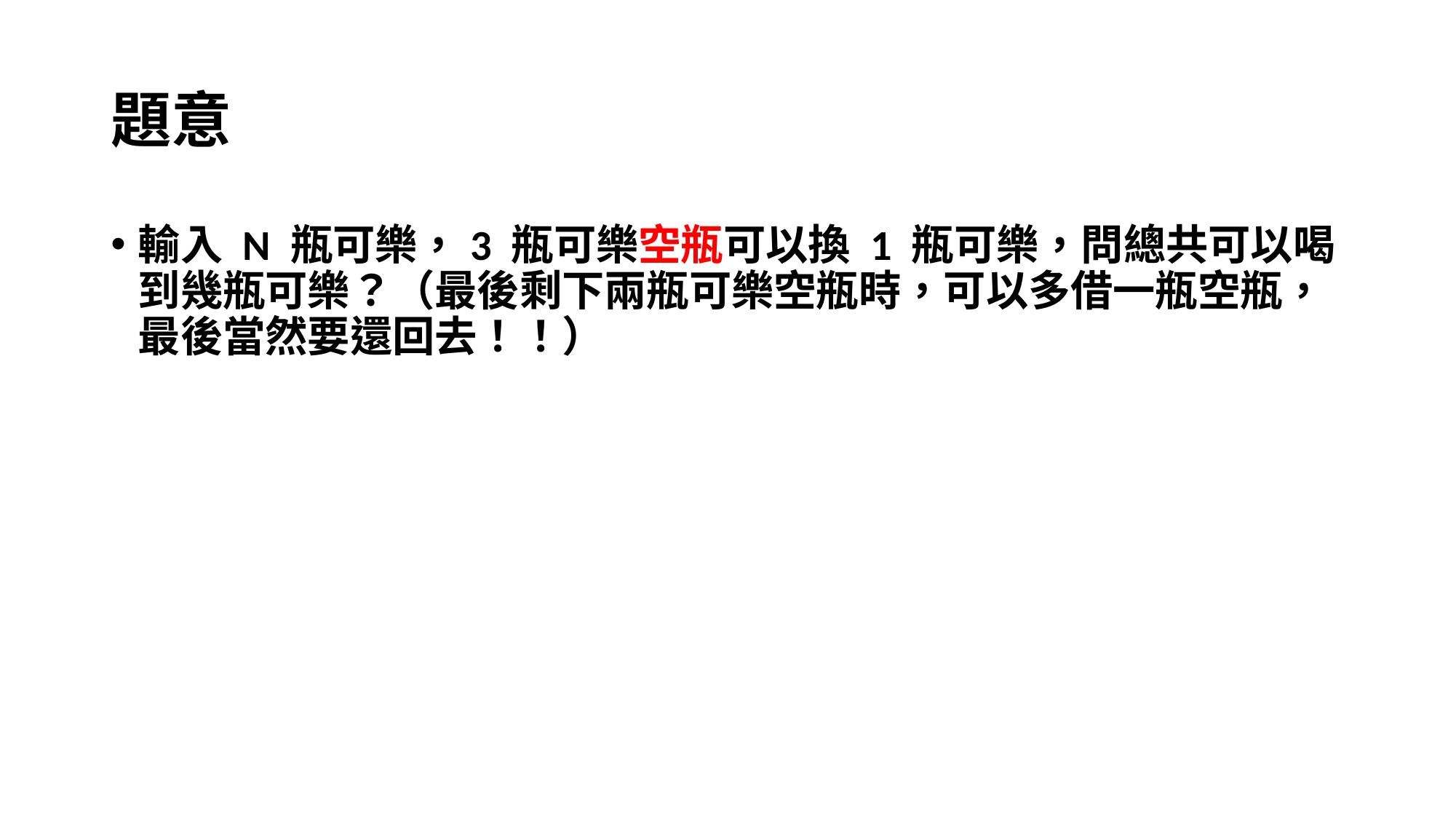

# 題意
輸入 N 瓶可樂，3 瓶可樂空瓶可以換 1 瓶可樂，問總共可以喝到幾瓶可樂？（最後剩下兩瓶可樂空瓶時，可以多借一瓶空瓶，最後當然要還回去！！）